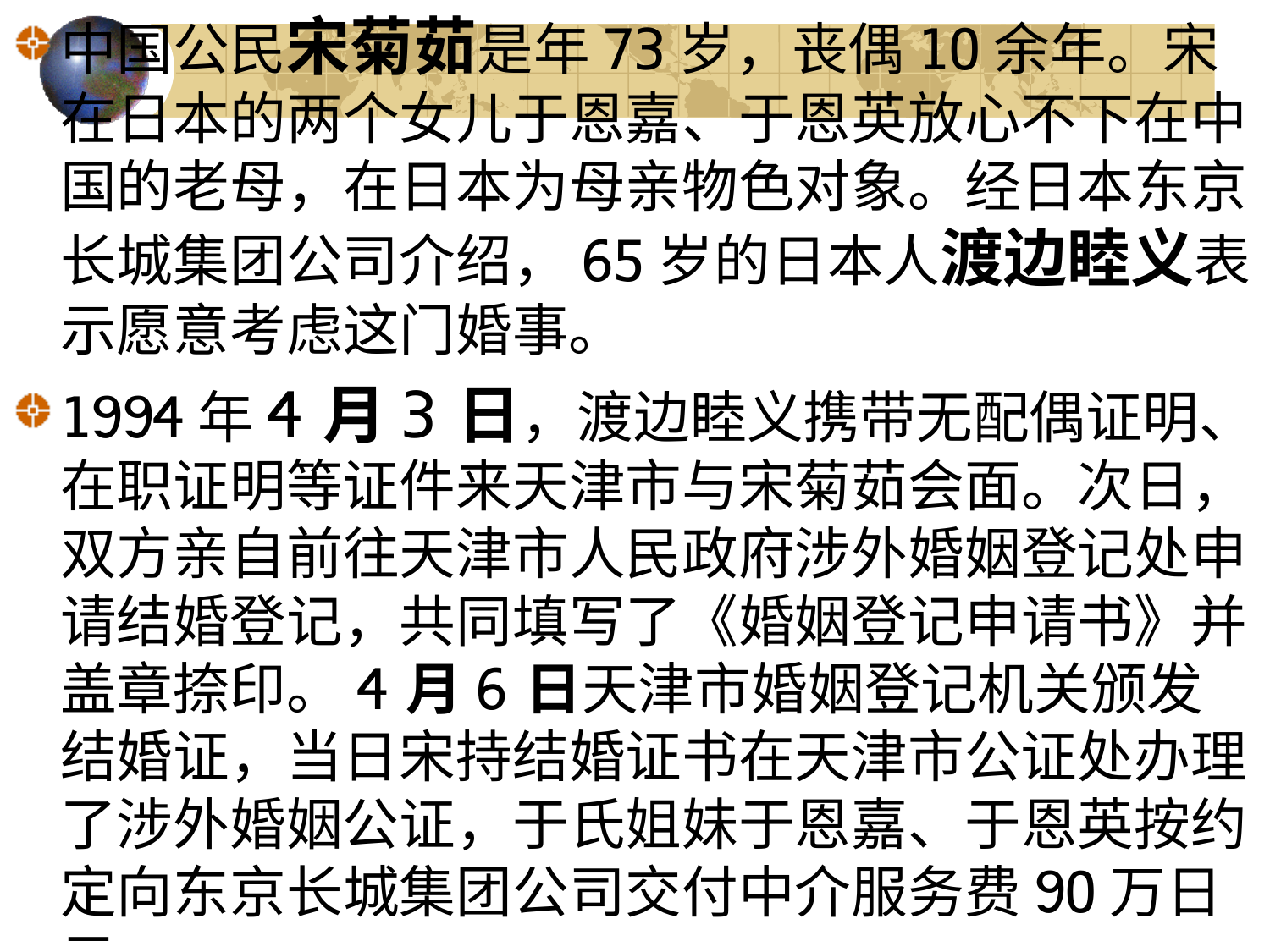

中国公民宋菊茹是年73岁，丧偶10余年。宋在日本的两个女儿于恩嘉、于恩英放心不下在中国的老母，在日本为母亲物色对象。经日本东京长城集团公司介绍，65岁的日本人渡边睦义表示愿意考虑这门婚事。
1994年4月3日，渡边睦义携带无配偶证明、在职证明等证件来天津市与宋菊茹会面。次日，双方亲自前往天津市人民政府涉外婚姻登记处申请结婚登记，共同填写了《婚姻登记申请书》并盖章捺印。4月6日天津市婚姻登记机关颁发结婚证，当日宋持结婚证书在天津市公证处办理了涉外婚姻公证，于氏姐妹于恩嘉、于恩英按约定向东京长城集团公司交付中介服务费90万日元。